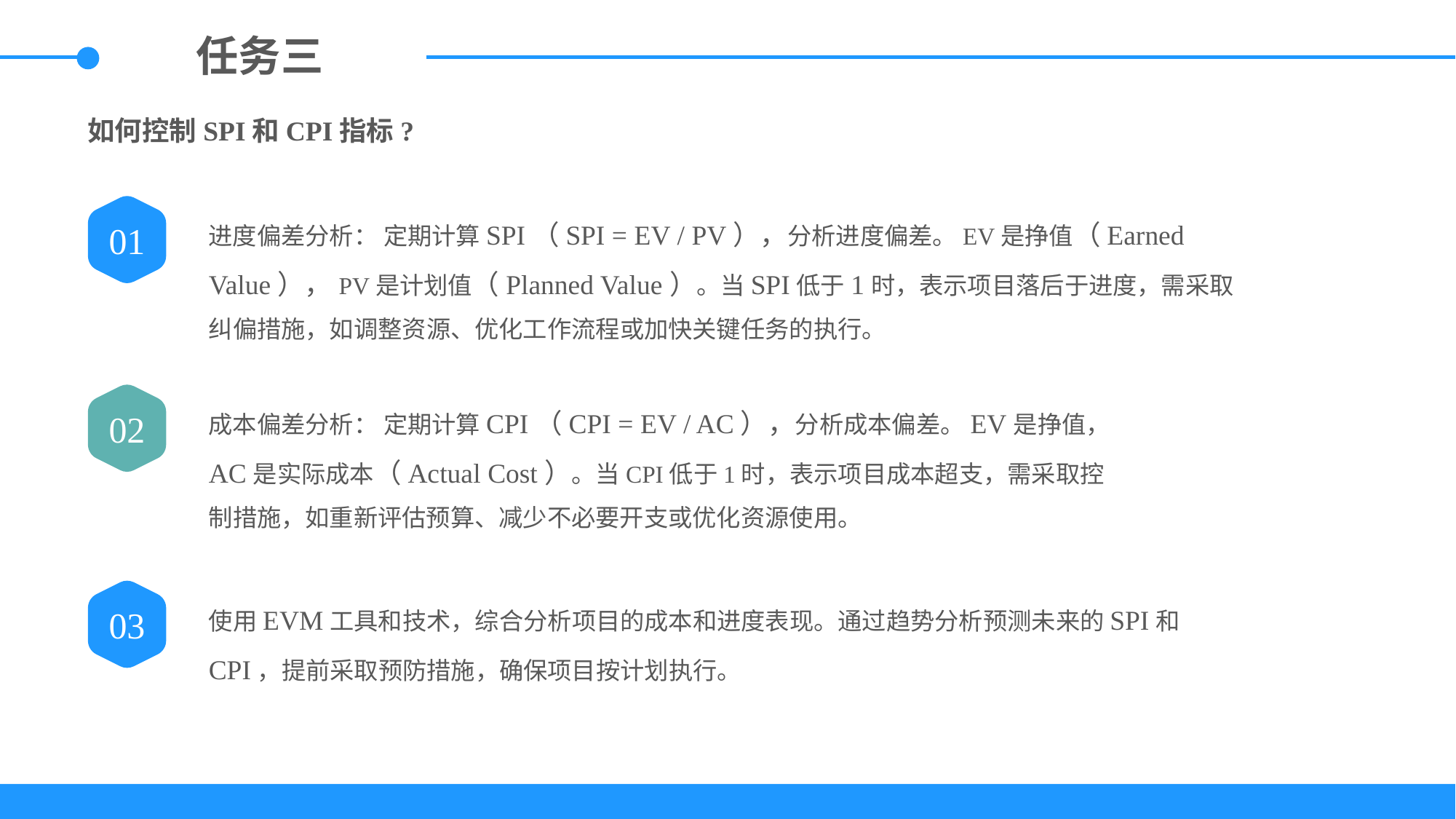

任务三

如何控制SPI和CPI指标?

01
进度偏差分析： 定期计算SPI（SPI = EV / PV），分析进度偏差。EV是挣值（Earned Value），PV是计划值（Planned Value）。当SPI低于1时，表示项目落后于进度，需采取纠偏措施，如调整资源、优化工作流程或加快关键任务的执行。
02
成本偏差分析： 定期计算CPI（CPI = EV / AC），分析成本偏差。EV是挣值，AC是实际成本（Actual Cost）。当CPI低于1时，表示项目成本超支，需采取控制措施，如重新评估预算、减少不必要开支或优化资源使用。
03
使用EVM工具和技术，综合分析项目的成本和进度表现。通过趋势分析预测未来的SPI和CPI，提前采取预防措施，确保项目按计划执行。